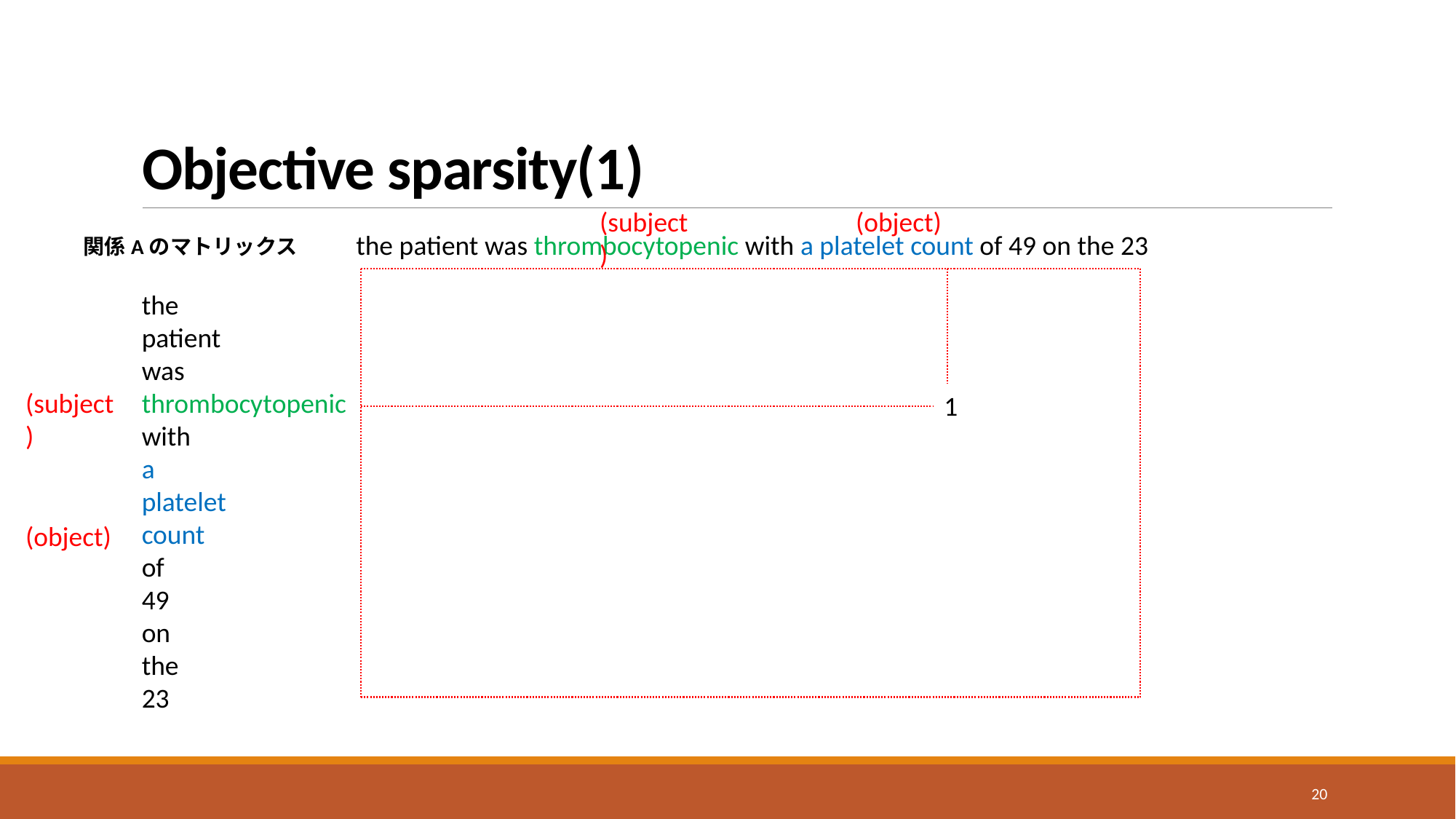

# Objective sparsity(1)
(subject)
(object)
the patient was thrombocytopenic with a platelet count of 49 on the 23
関係Aのマトリックス
the
patient
was thrombocytopenic with
a
platelet
count
of
49
on
the
23
(subject)
1
(object)
20